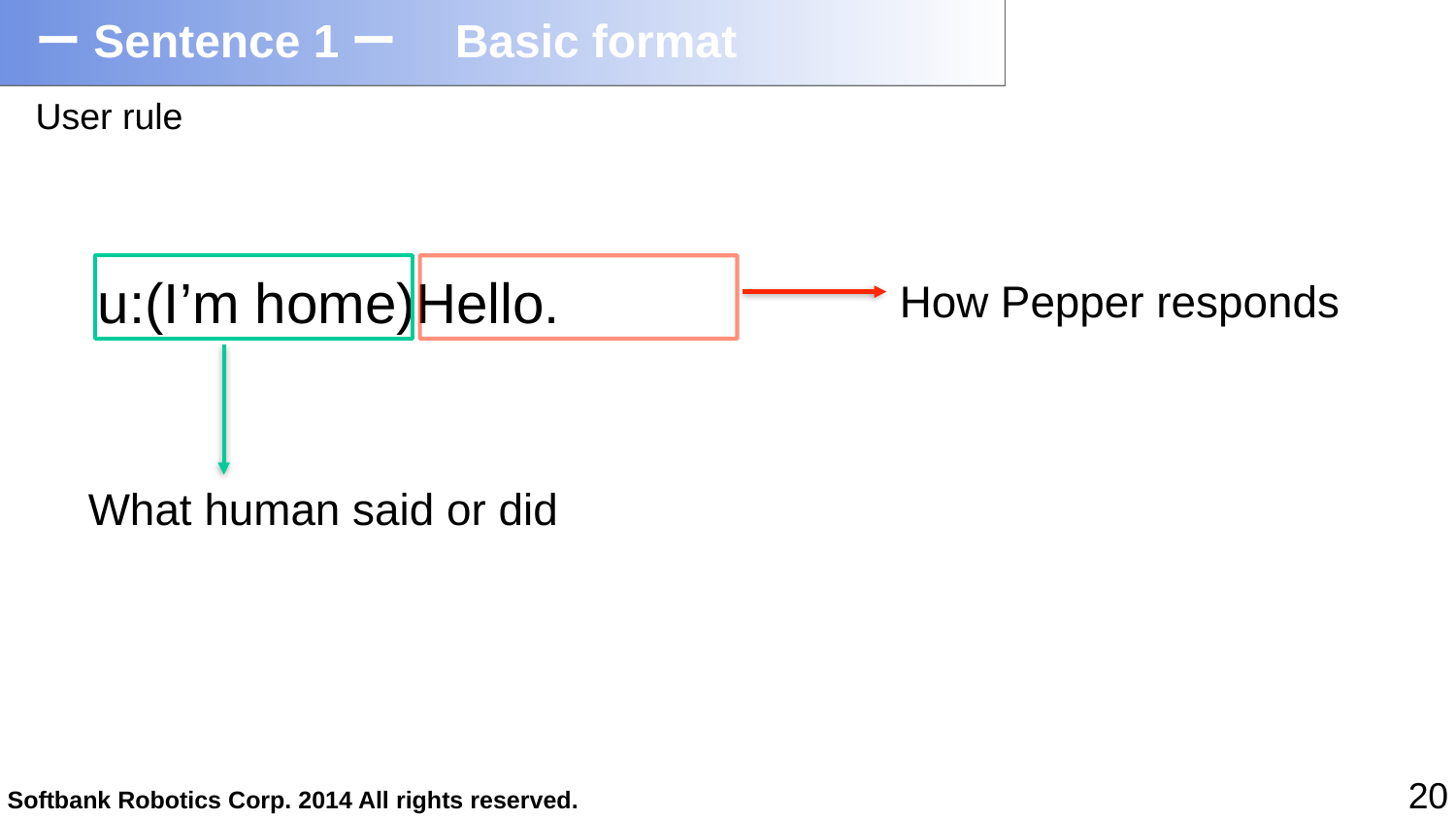

# ーSentence 1ー　Basic format
User rule

u:(I’m home)Hello.
How Pepper responds

What human said or did
20